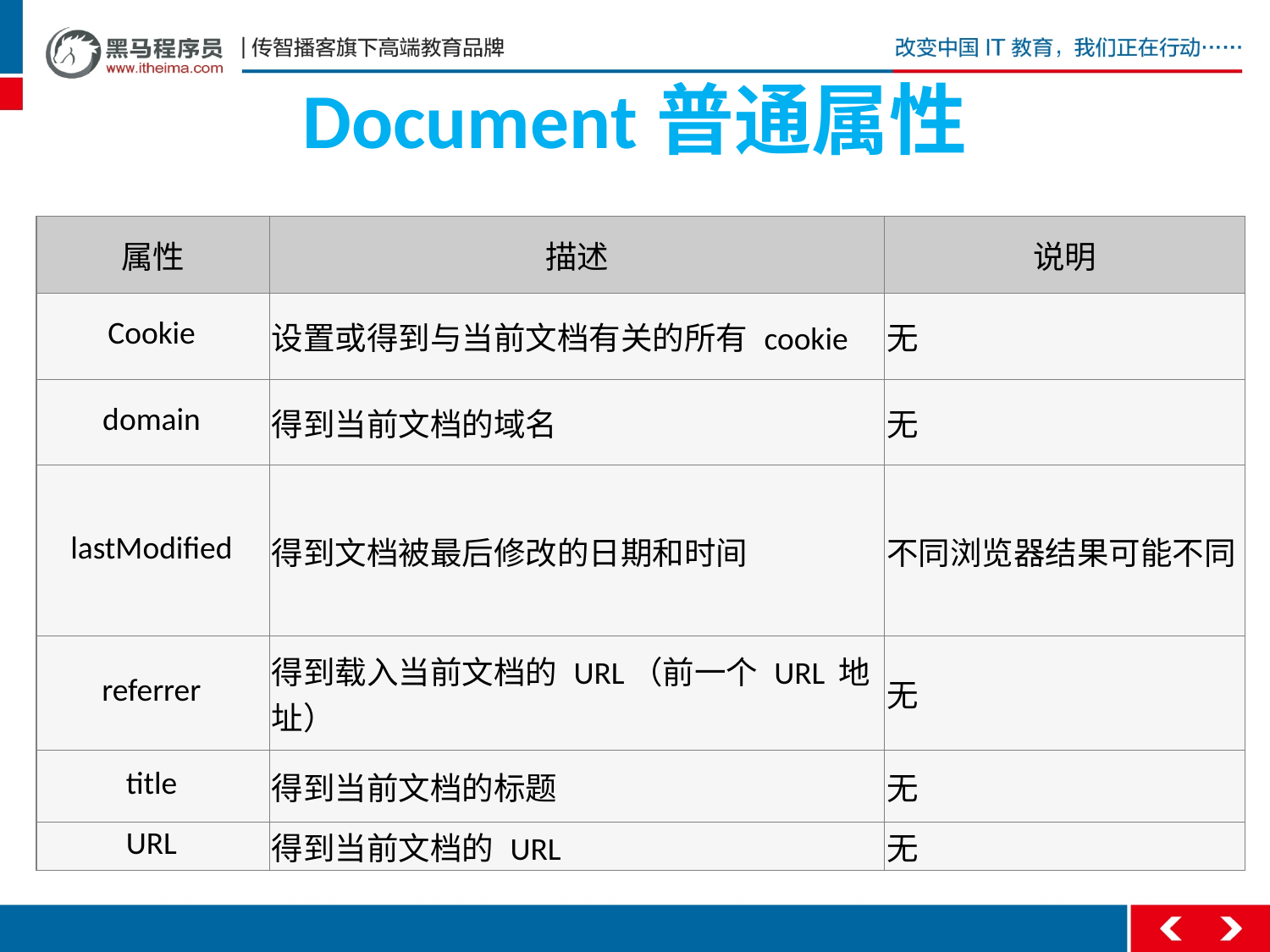

# Document普通属性
| 属性 | 描述 | 说明 |
| --- | --- | --- |
| Cookie | 设置或得到与当前文档有关的所有 cookie | 无 |
| domain | 得到当前文档的域名 | 无 |
| lastModified | 得到文档被最后修改的日期和时间 | 不同浏览器结果可能不同 |
| referrer | 得到载入当前文档的 URL（前一个 URL 地址） | 无 |
| title | 得到当前文档的标题 | 无 |
| URL | 得到当前文档的 URL | 无 |